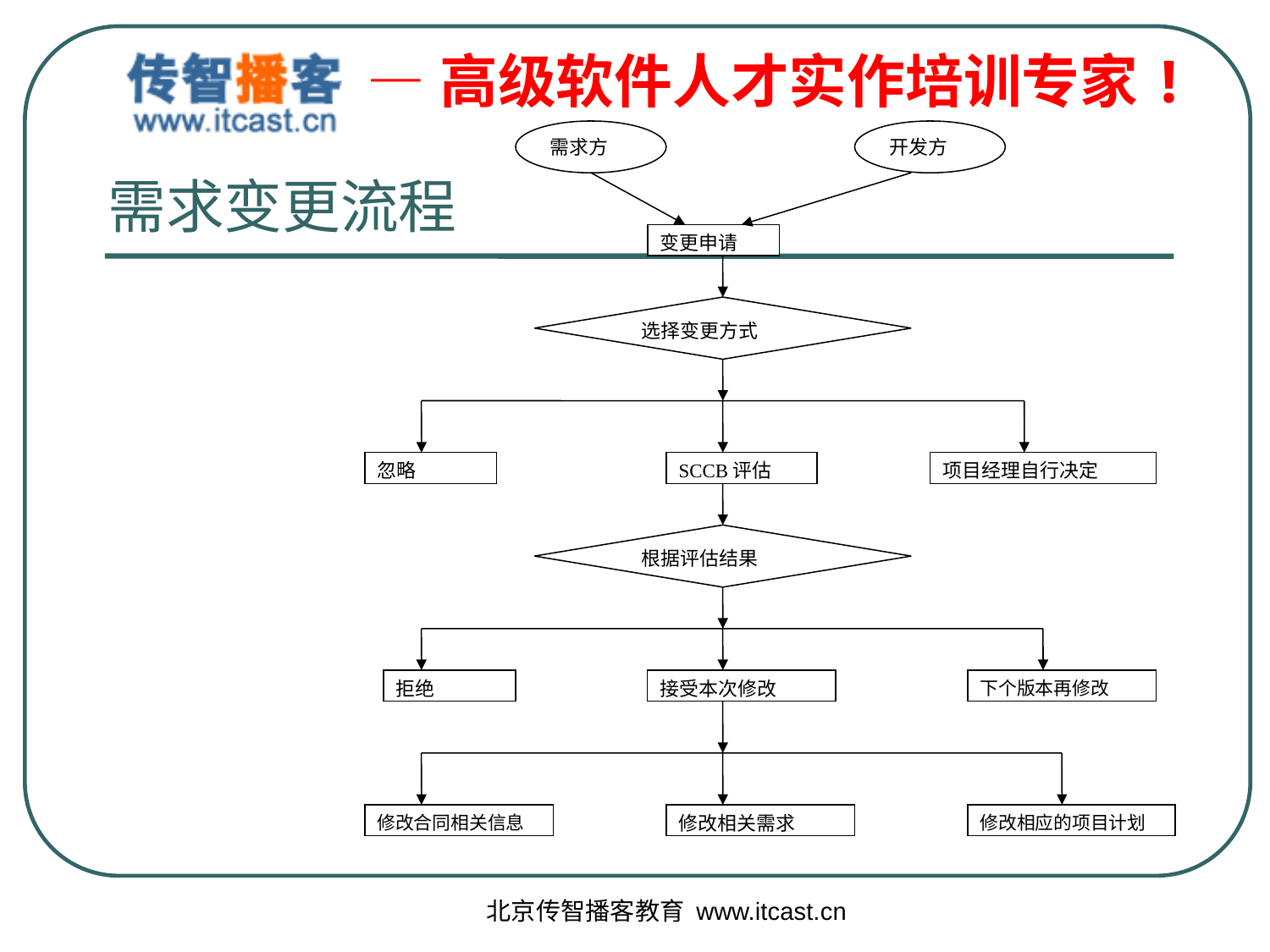

# 需求变更流程
需求方
开发方

变更申请

选择变更方式

忽略
SCCB评估
项目经理自行决定

根据评估结果

拒绝

接受本次修改
下个版本再修改

修改合同相关信息
修改相关需求
修改相应的项目计划
北京传智播客教育 www.itcast.cn